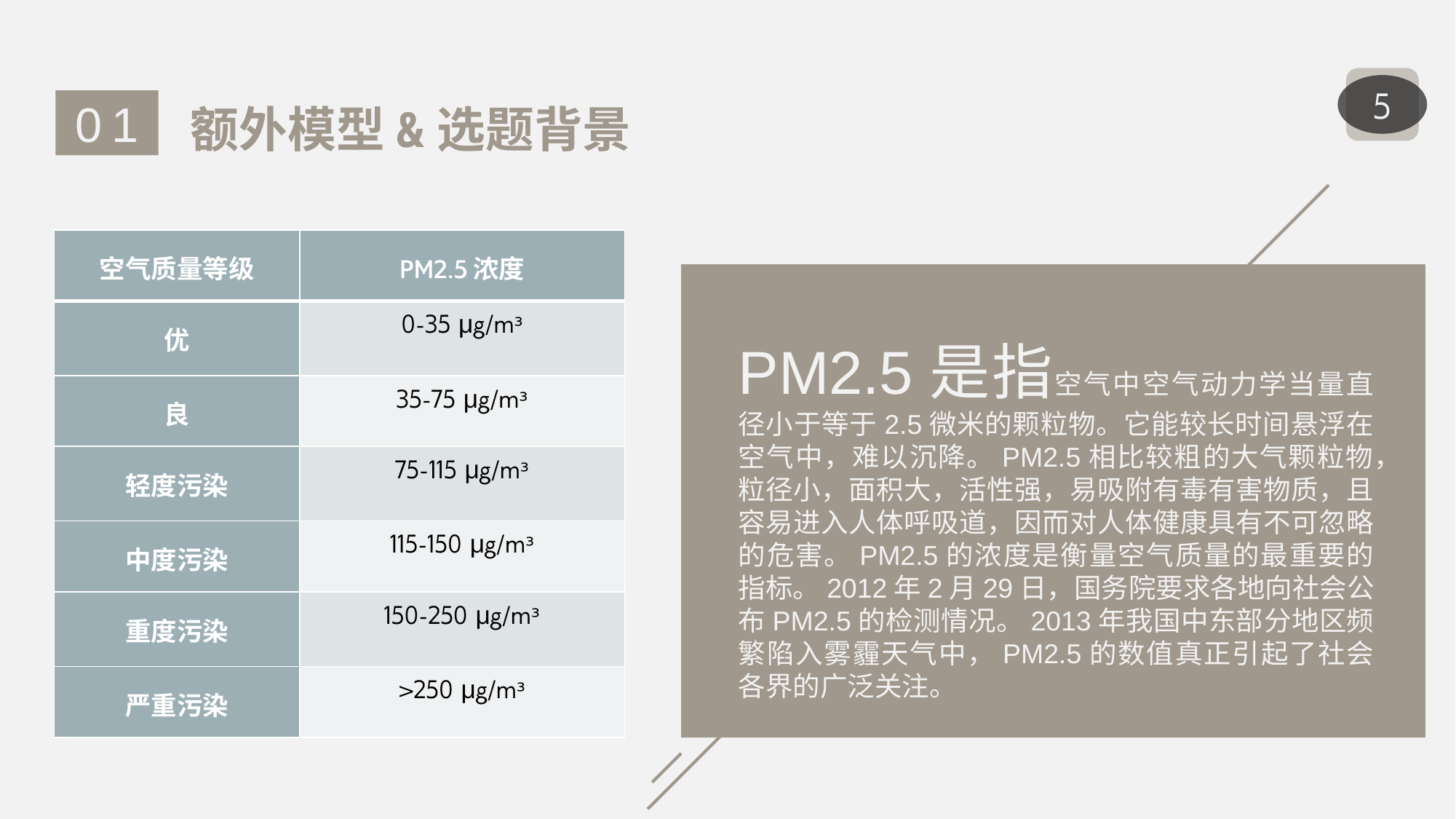

5
| 空气质量等级 | PM2.5浓度 |
| --- | --- |
| 优 | 0-35 μg/m³ |
| 良 | 35-75 μg/m³ |
| 轻度污染 | 75-115 μg/m³ |
| 中度污染 | 115-150 μg/m³ |
| 重度污染 | 150-250 μg/m³ |
| 严重污染 | >250 μg/m³ |

PM2.5是指空气中空气动力学当量直径小于等于2.5微米的颗粒物。它能较长时间悬浮在空气中，难以沉降。PM2.5相比较粗的大气颗粒物，粒径小，面积大，活性强，易吸附有毒有害物质，且容易进入人体呼吸道，因而对人体健康具有不可忽略的危害。PM2.5的浓度是衡量空气质量的最重要的指标。2012年2月29日，国务院要求各地向社会公布PM2.5的检测情况。2013年我国中东部分地区频繁陷入雾霾天气中，PM2.5的数值真正引起了社会各界的广泛关注。